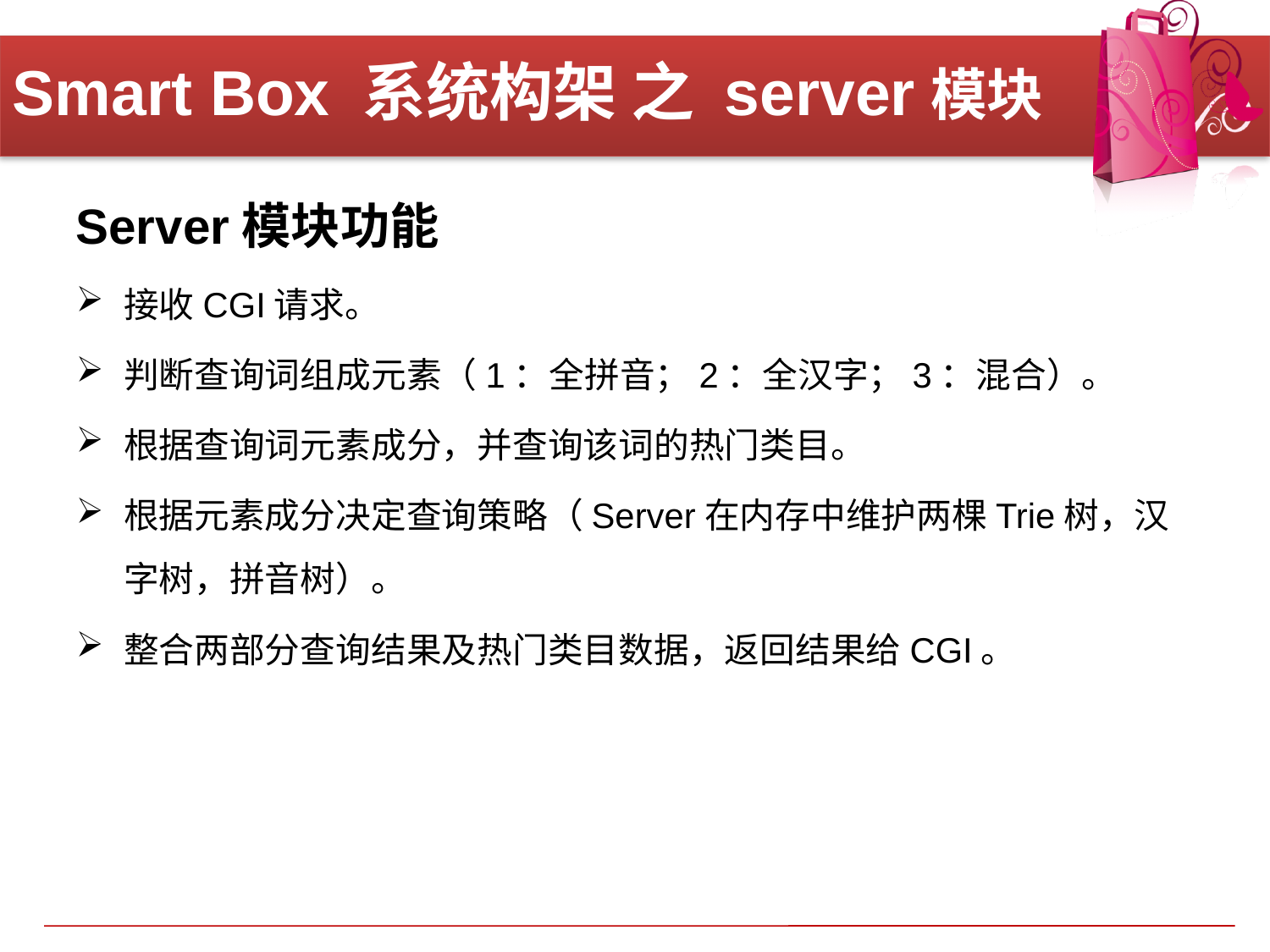

# Smart Box 系统构架 之 server模块
Server模块功能
接收CGI请求。
判断查询词组成元素（1：全拼音；2：全汉字；3：混合）。
根据查询词元素成分，并查询该词的热门类目。
根据元素成分决定查询策略（Server在内存中维护两棵Trie树，汉字树，拼音树）。
整合两部分查询结果及热门类目数据，返回结果给CGI。